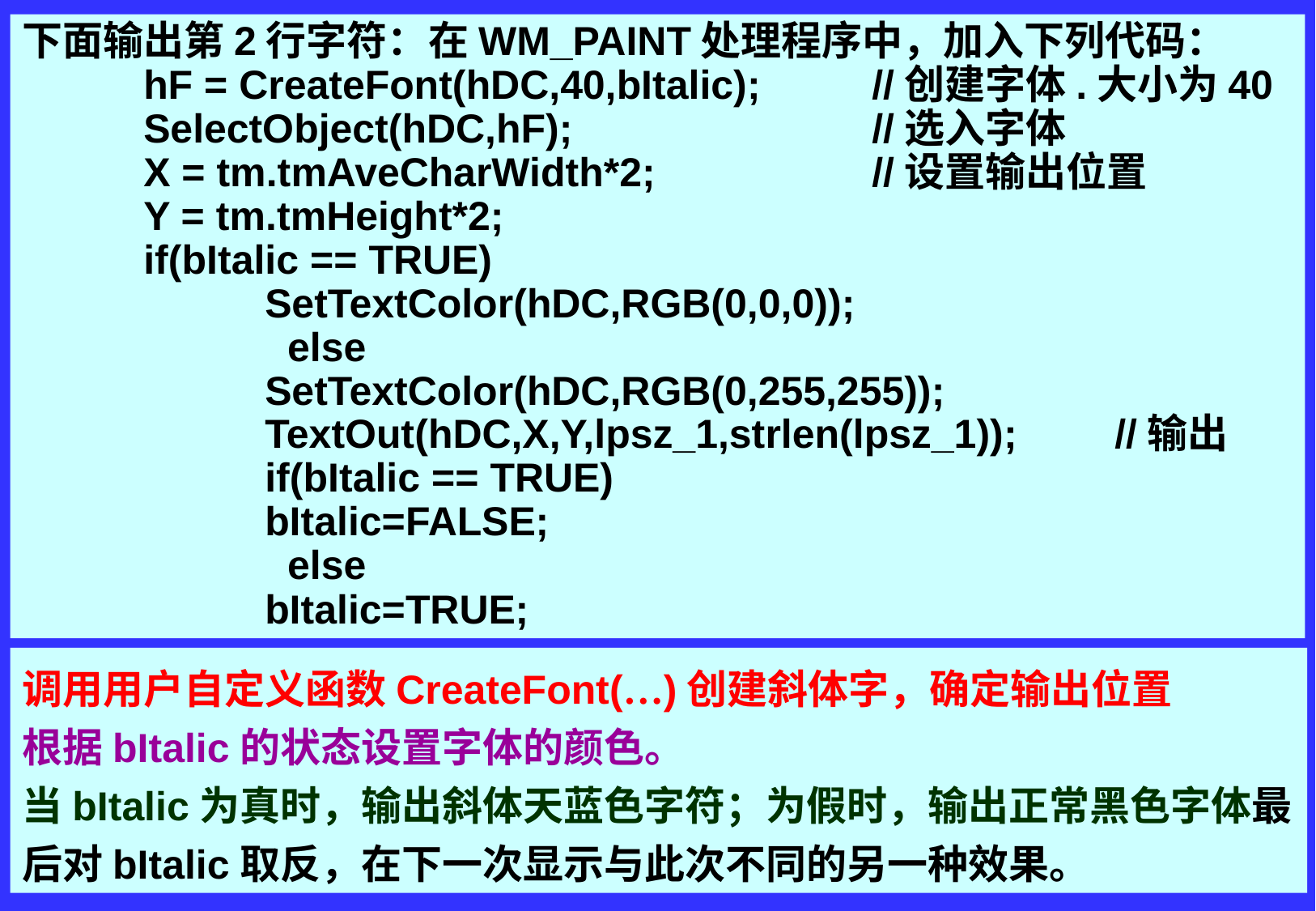

下面输出第2行字符：在WM_PAINT处理程序中，加入下列代码：
	hF = CreateFont(hDC,40,bItalic);	//创建字体.大小为40
	SelectObject(hDC,hF);			//选入字体
	X = tm.tmAveCharWidth*2;		//设置输出位置
	Y = tm.tmHeight*2;
	if(bItalic == TRUE)
	SetTextColor(hDC,RGB(0,0,0));
	  else
	SetTextColor(hDC,RGB(0,255,255));
	TextOut(hDC,X,Y,lpsz_1,strlen(lpsz_1));	//输出
	if(bItalic == TRUE)
	bItalic=FALSE;
	  else
	bItalic=TRUE;
调用用户自定义函数CreateFont(…)创建斜体字，确定输出位置
根据bItalic的状态设置字体的颜色。
当bItalic为真时，输出斜体天蓝色字符；为假时，输出正常黑色字体最后对bItalic取反，在下一次显示与此次不同的另一种效果。
21